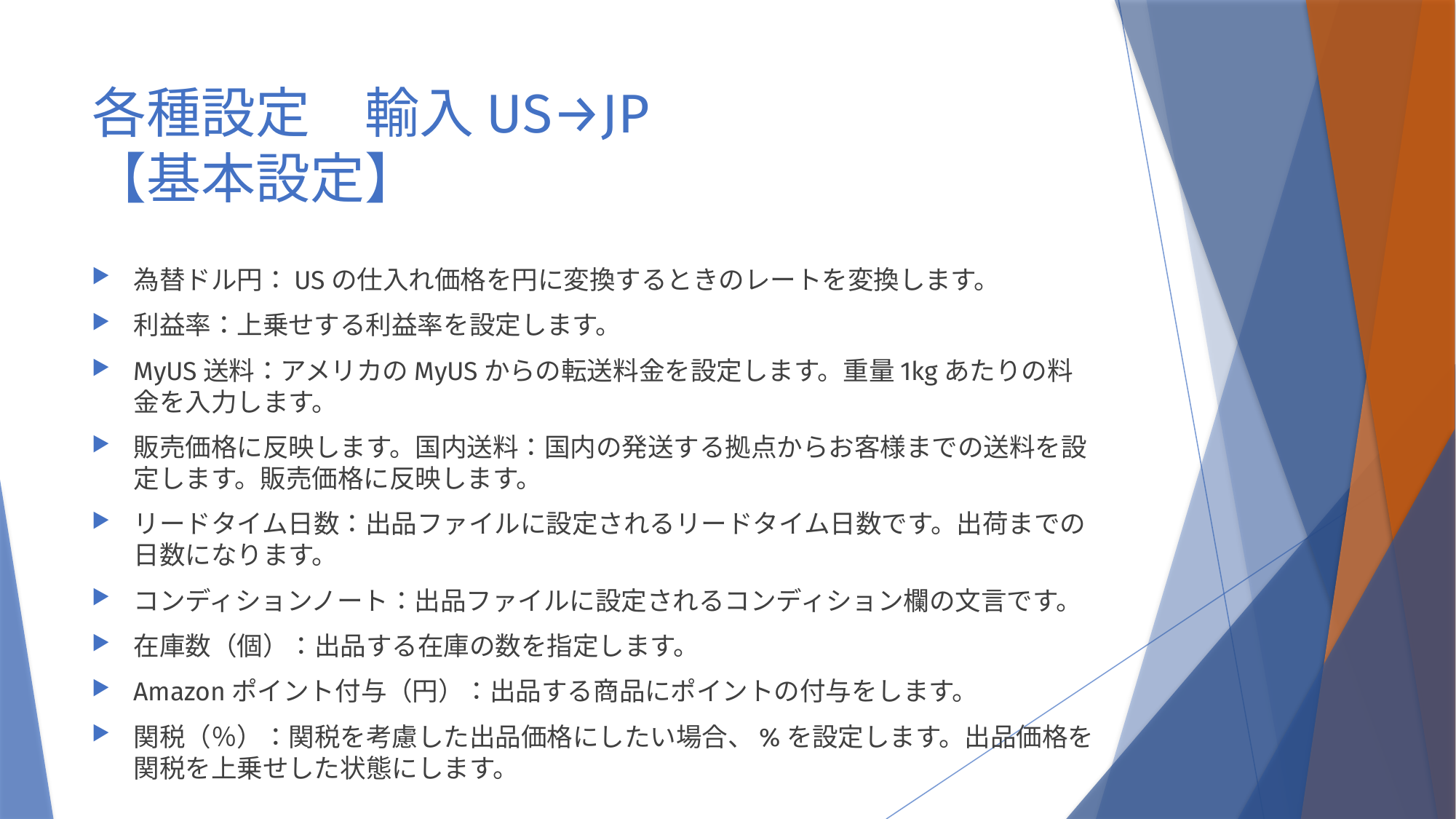

# 各種設定　輸入US→JP 【基本設定】
為替ドル円：USの仕入れ価格を円に変換するときのレートを変換します。
利益率：上乗せする利益率を設定します。
MyUS送料：アメリカのMyUSからの転送料金を設定します。重量1kgあたりの料金を入力します。
販売価格に反映します。国内送料：国内の発送する拠点からお客様までの送料を設定します。販売価格に反映します。
リードタイム日数：出品ファイルに設定されるリードタイム日数です。出荷までの日数になります。
コンディションノート：出品ファイルに設定されるコンディション欄の文言です。
在庫数（個）：出品する在庫の数を指定します。
Amazonポイント付与（円）：出品する商品にポイントの付与をします。
関税（％）：関税を考慮した出品価格にしたい場合、%を設定します。出品価格を関税を上乗せした状態にします。